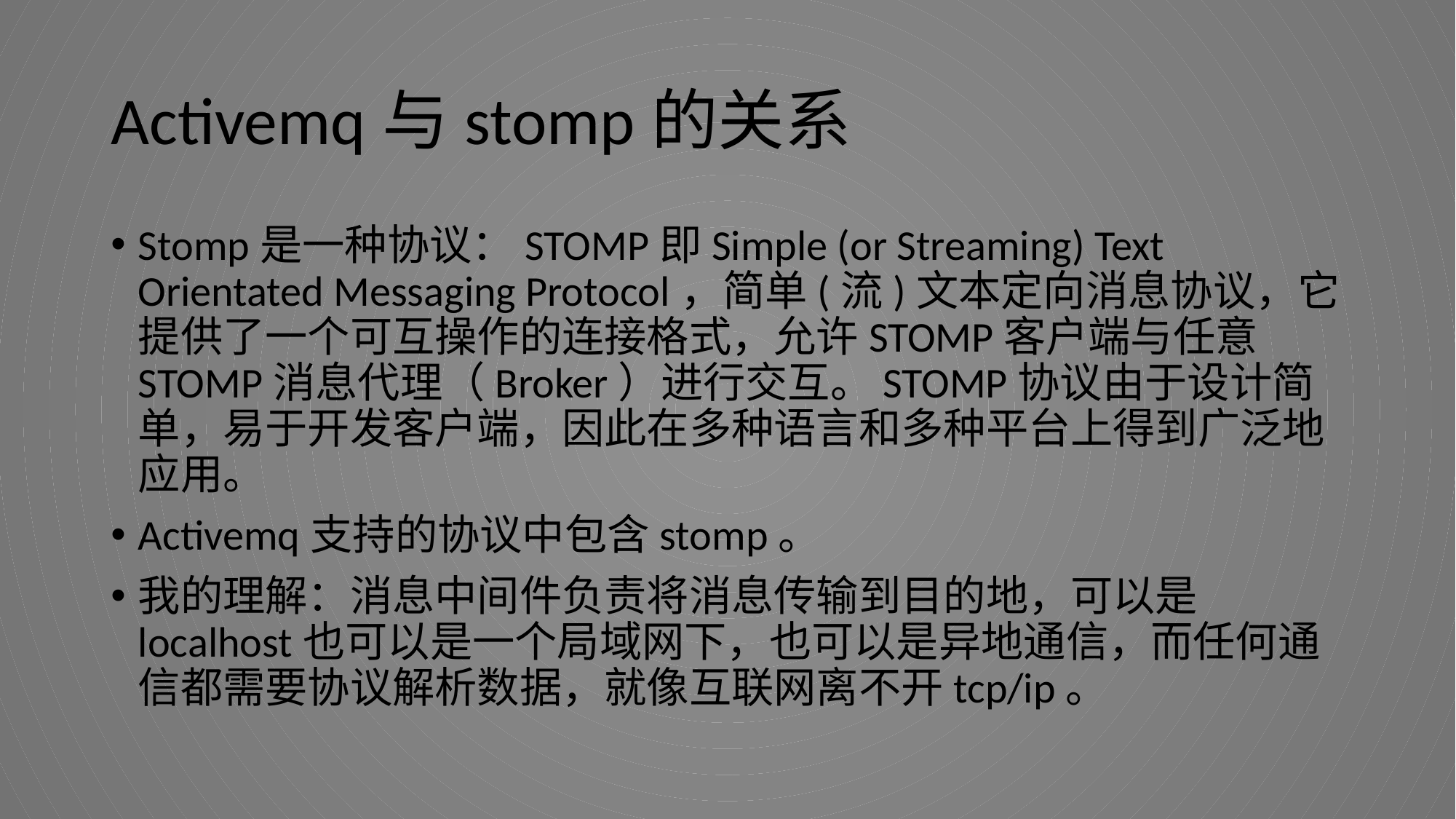

# Activemq与stomp的关系
Stomp是一种协议：STOMP即Simple (or Streaming) Text Orientated Messaging Protocol，简单(流)文本定向消息协议，它提供了一个可互操作的连接格式，允许STOMP客户端与任意STOMP消息代理（Broker）进行交互。STOMP协议由于设计简单，易于开发客户端，因此在多种语言和多种平台上得到广泛地应用。
Activemq支持的协议中包含stomp。
我的理解：消息中间件负责将消息传输到目的地，可以是localhost也可以是一个局域网下，也可以是异地通信，而任何通信都需要协议解析数据，就像互联网离不开tcp/ip。